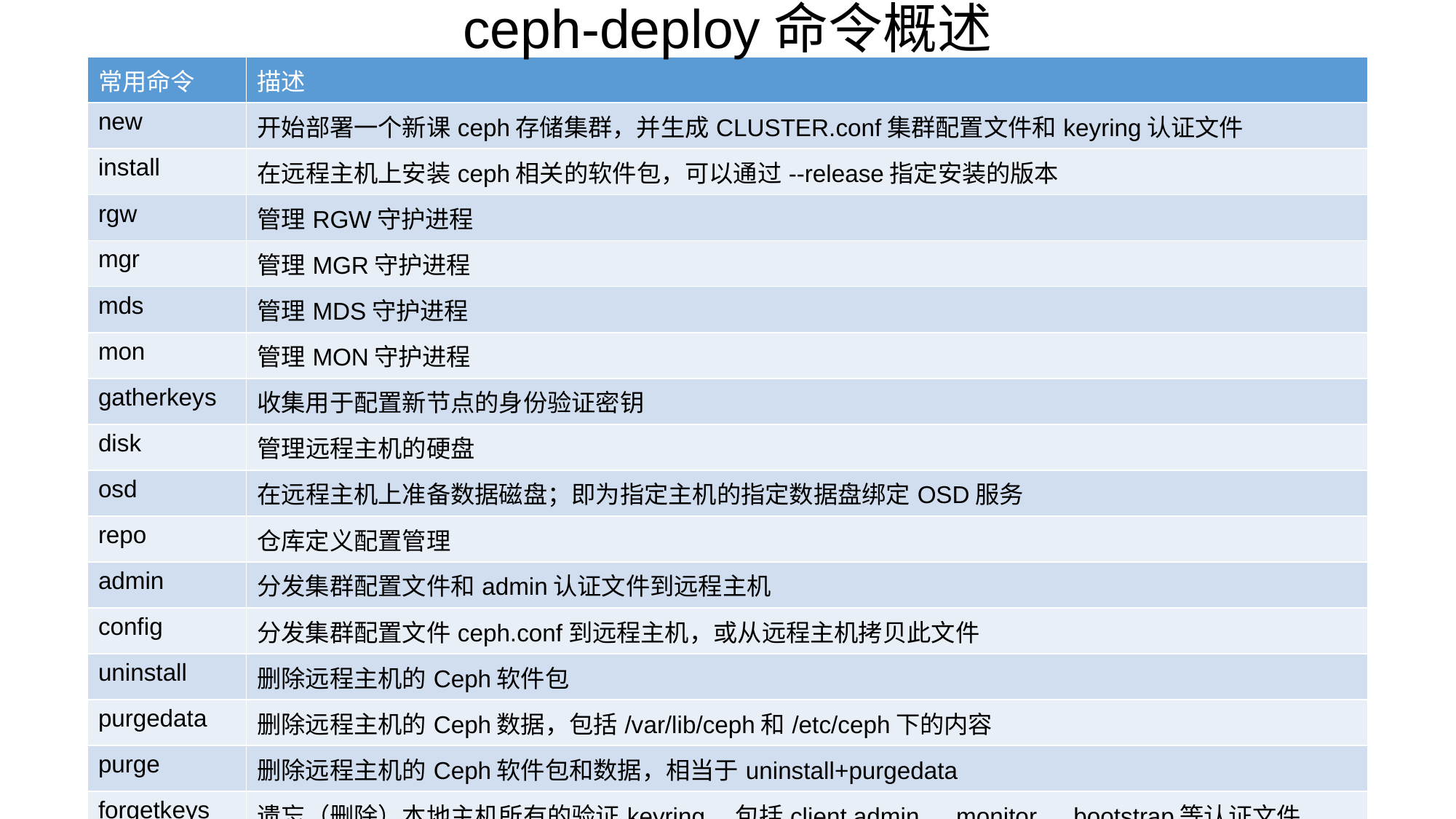

# ceph-deploy命令概述
| 常用命令 | 描述 |
| --- | --- |
| new | 开始部署一个新课ceph存储集群，并生成CLUSTER.conf集群配置文件和keyring认证文件 |
| install | 在远程主机上安装ceph相关的软件包，可以通过--release指定安装的版本 |
| rgw | 管理RGW守护进程 |
| mgr | 管理MGR守护进程 |
| mds | 管理MDS守护进程 |
| mon | 管理MON守护进程 |
| gatherkeys | 收集用于配置新节点的身份验证密钥 |
| disk | 管理远程主机的硬盘 |
| osd | 在远程主机上准备数据磁盘；即为指定主机的指定数据盘绑定OSD服务 |
| repo | 仓库定义配置管理 |
| admin | 分发集群配置文件和admin认证文件到远程主机 |
| config | 分发集群配置文件ceph.conf到远程主机，或从远程主机拷贝此文件 |
| uninstall | 删除远程主机的Ceph软件包 |
| purgedata | 删除远程主机的Ceph数据，包括/var/lib/ceph和/etc/ceph下的内容 |
| purge | 删除远程主机的Ceph软件包和数据，相当于uninstall+purgedata |
| forgetkeys | 遗忘（删除）本地主机所有的验证keyring，包括client.admin、monitor、bootstrap等认证文件 |
| pkg | 管理远程主机的安装包 |
| calamari | 安装和配置 Calamari 节点；它是一个web监控平台；需要预配置包含该软件包的软件仓库 |